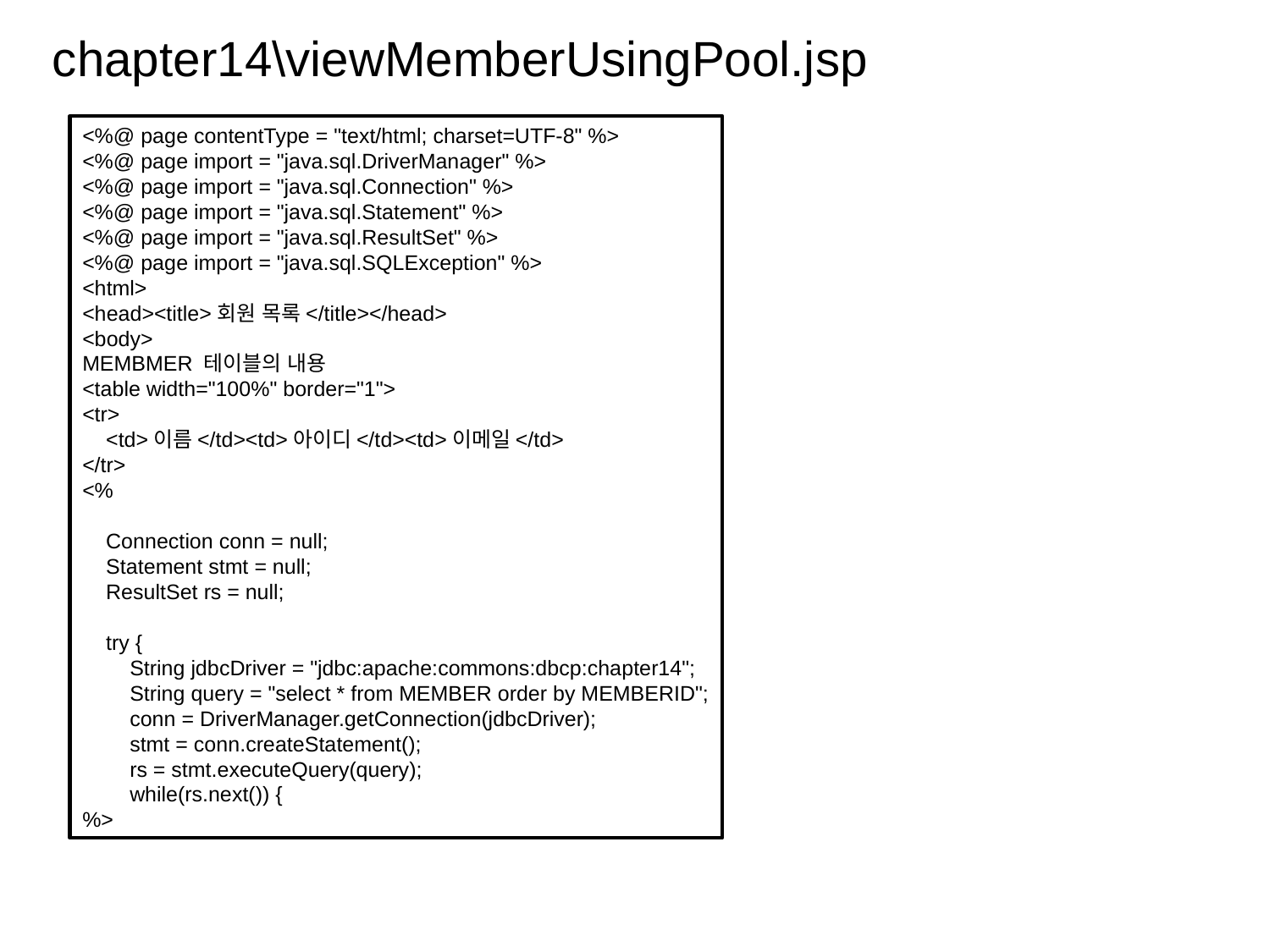

# chapter14\viewMemberUsingPool.jsp
<%@ page contentType = "text/html; charset=UTF-8" %>
<%@ page import = "java.sql.DriverManager" %>
<%@ page import = "java.sql.Connection" %>
<%@ page import = "java.sql.Statement" %>
<%@ page import = "java.sql.ResultSet" %>
<%@ page import = "java.sql.SQLException" %>
<html>
<head><title>회원 목록</title></head>
<body>
MEMBMER 테이블의 내용
<table width="100%" border="1">
<tr>
    <td>이름</td><td>아이디</td><td>이메일</td>
</tr>
<%

    Connection conn = null;
    Statement stmt = null;
    ResultSet rs = null;

    try {
        String jdbcDriver = "jdbc:apache:commons:dbcp:chapter14";
        String query = "select * from MEMBER order by MEMBERID";
        conn = DriverManager.getConnection(jdbcDriver);
        stmt = conn.createStatement();
        rs = stmt.executeQuery(query);
        while(rs.next()) {
%>